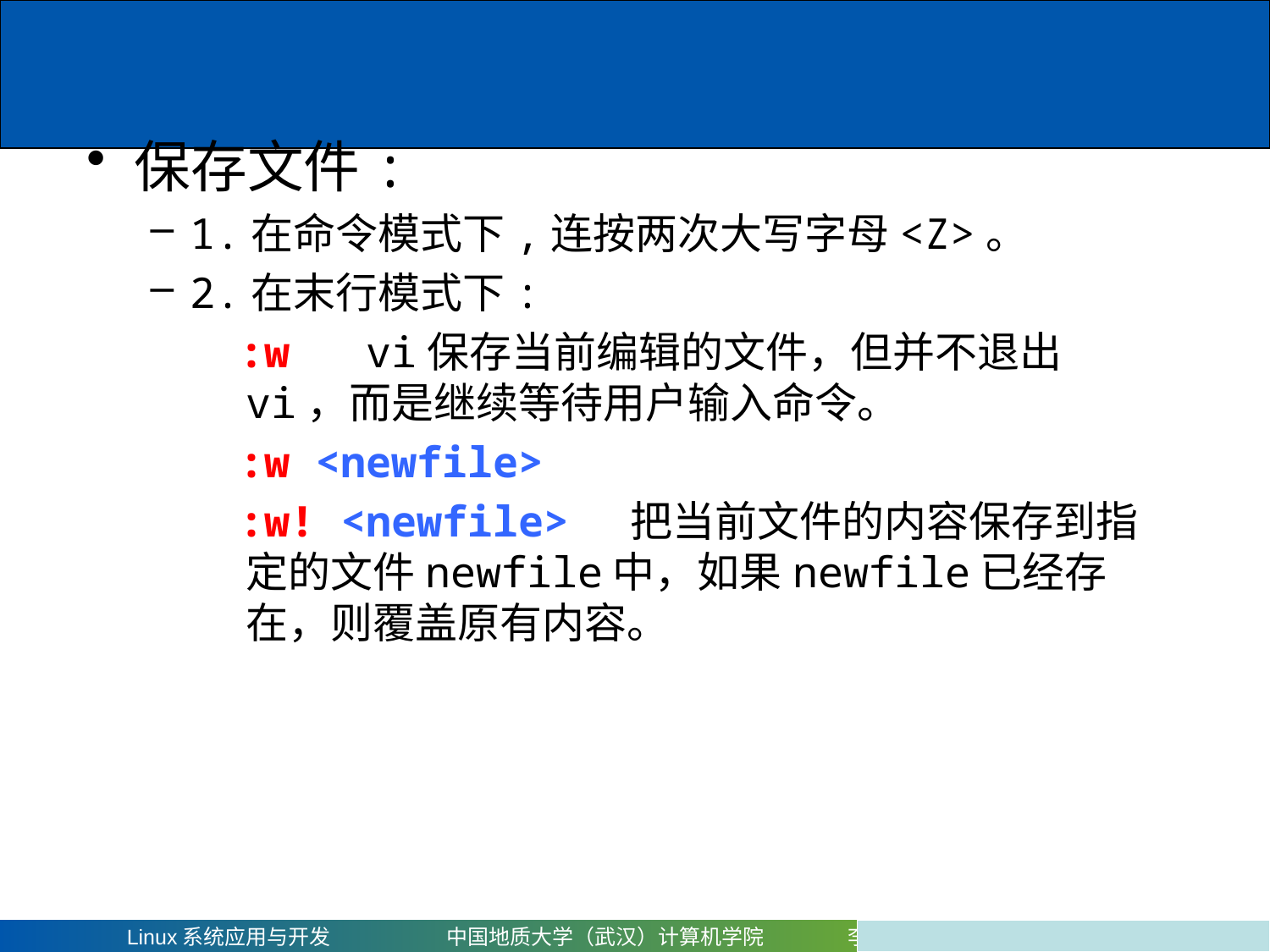

保存文件:
1.在命令模式下,连按两次大写字母<Z>。
2.在末行模式下:
 :w   vi保存当前编辑的文件，但并不退出vi，而是继续等待用户输入命令。
 :w <newfile>
 :w! <newfile>  把当前文件的内容保存到指定的文件newfile中，如果newfile已经存在，则覆盖原有内容。